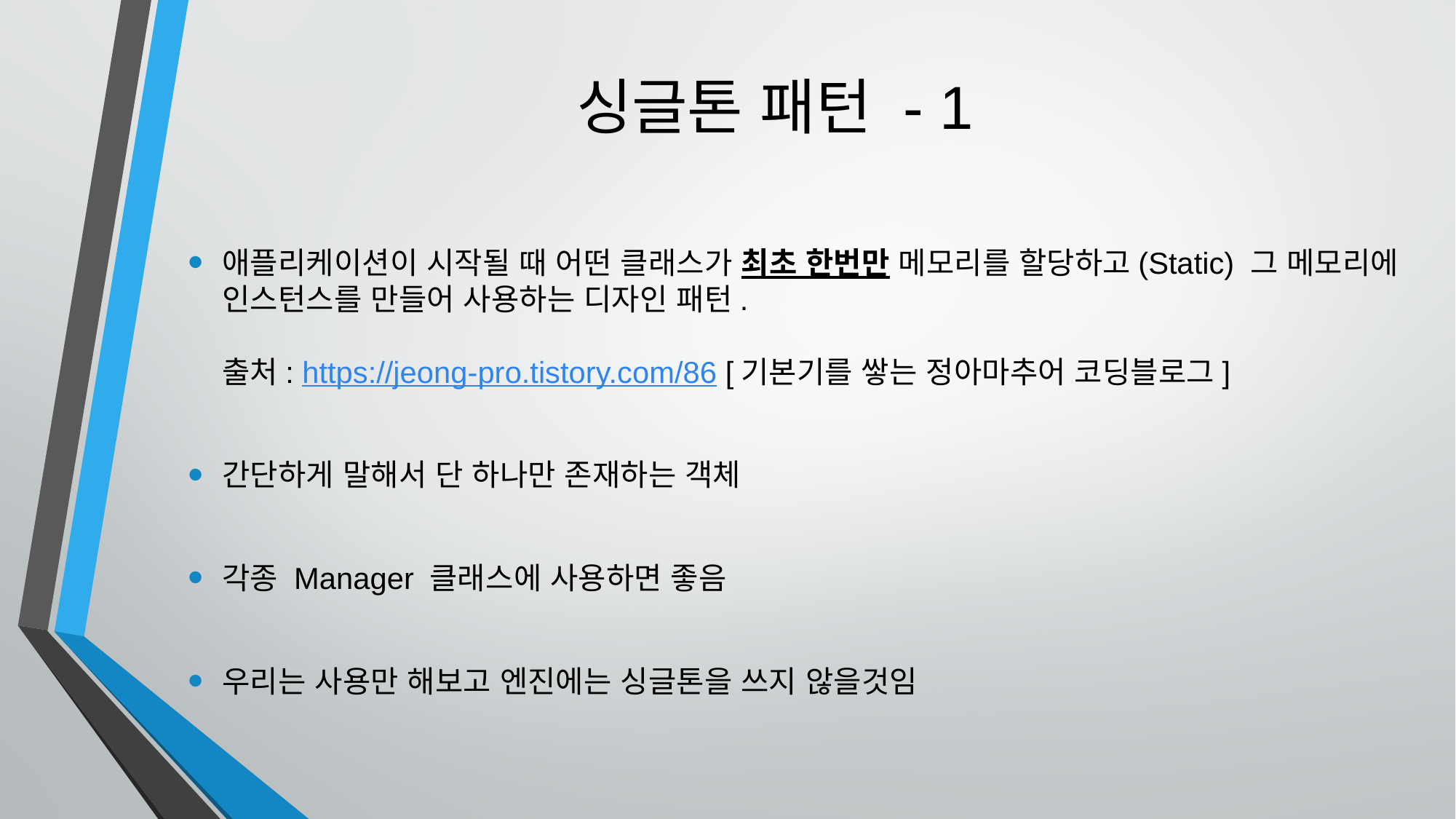

# 싱글톤 패턴 - 1

애플리케이션이 시작될 때 어떤 클래스가 최초 한번만 메모리를 할당하고(Static) 그 메모리에 인스턴스를 만들어 사용하는 디자인 패턴.
출처: https://jeong-pro.tistory.com/86 [기본기를 쌓는 정아마추어 코딩블로그]

간단하게 말해서 단 하나만 존재하는 객체

각종 Manager 클래스에 사용하면 좋음

우리는 사용만 해보고 엔진에는 싱글톤을 쓰지 않을것임